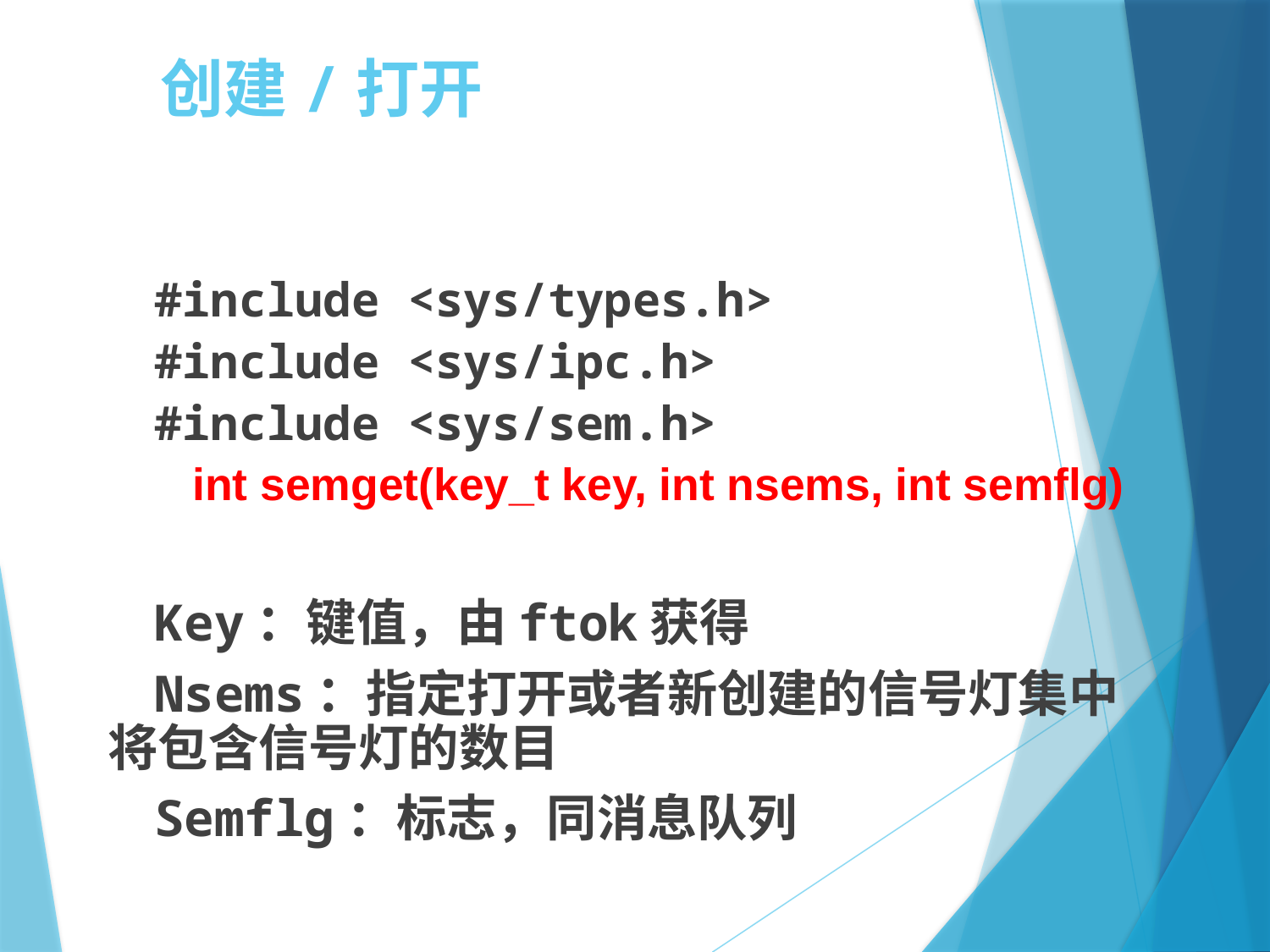

# 创建/打开
#include <sys/types.h>
#include <sys/ipc.h>
#include <sys/sem.h>
int semget(key_t key, int nsems, int semflg)

Key：键值，由ftok获得
Nsems：指定打开或者新创建的信号灯集中将包含信号灯的数目
Semflg：标志，同消息队列